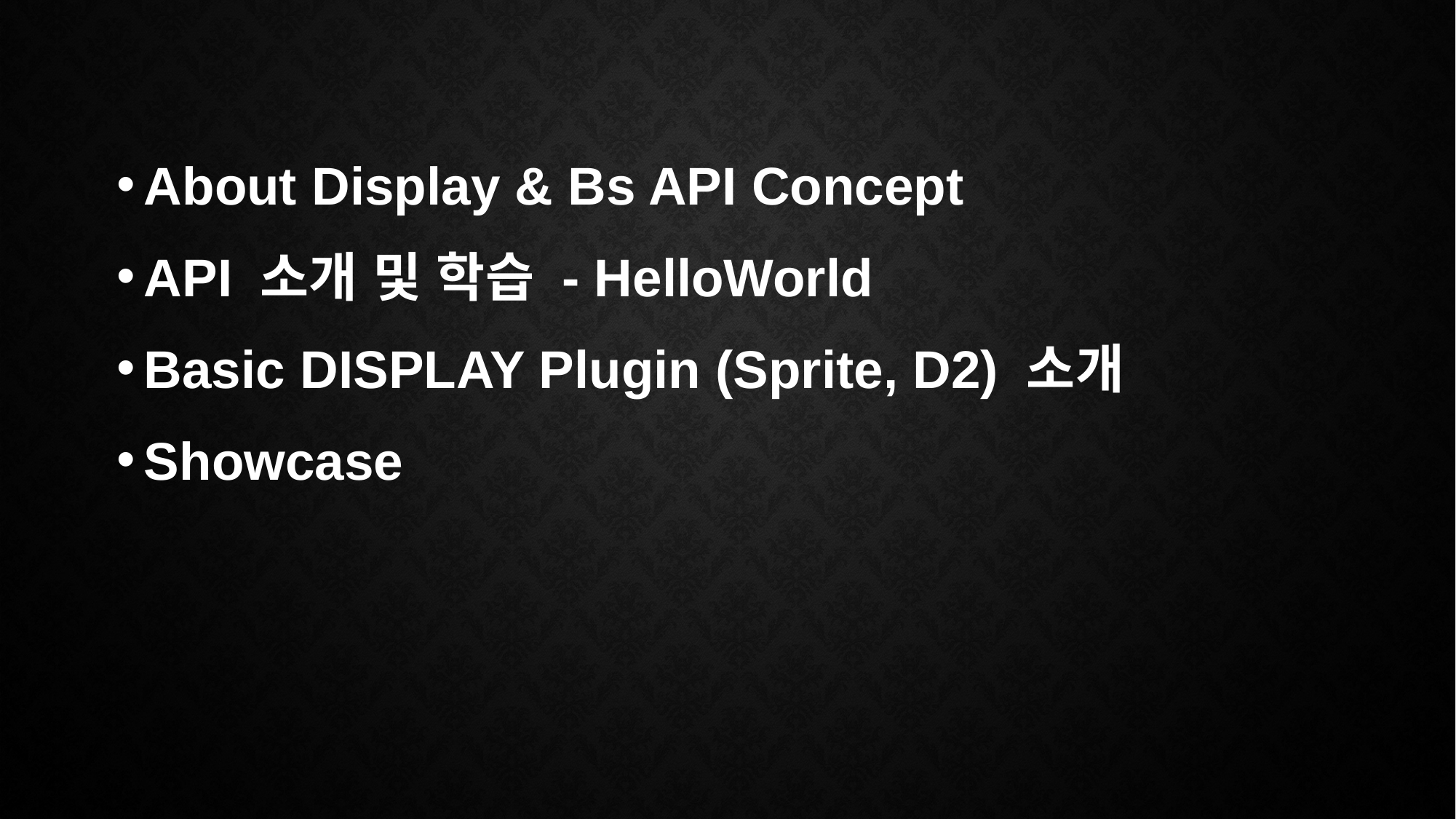

About Display & Bs API Concept
API 소개 및 학습 - HelloWorld
Basic DISPLAY Plugin (Sprite, D2) 소개
Showcase